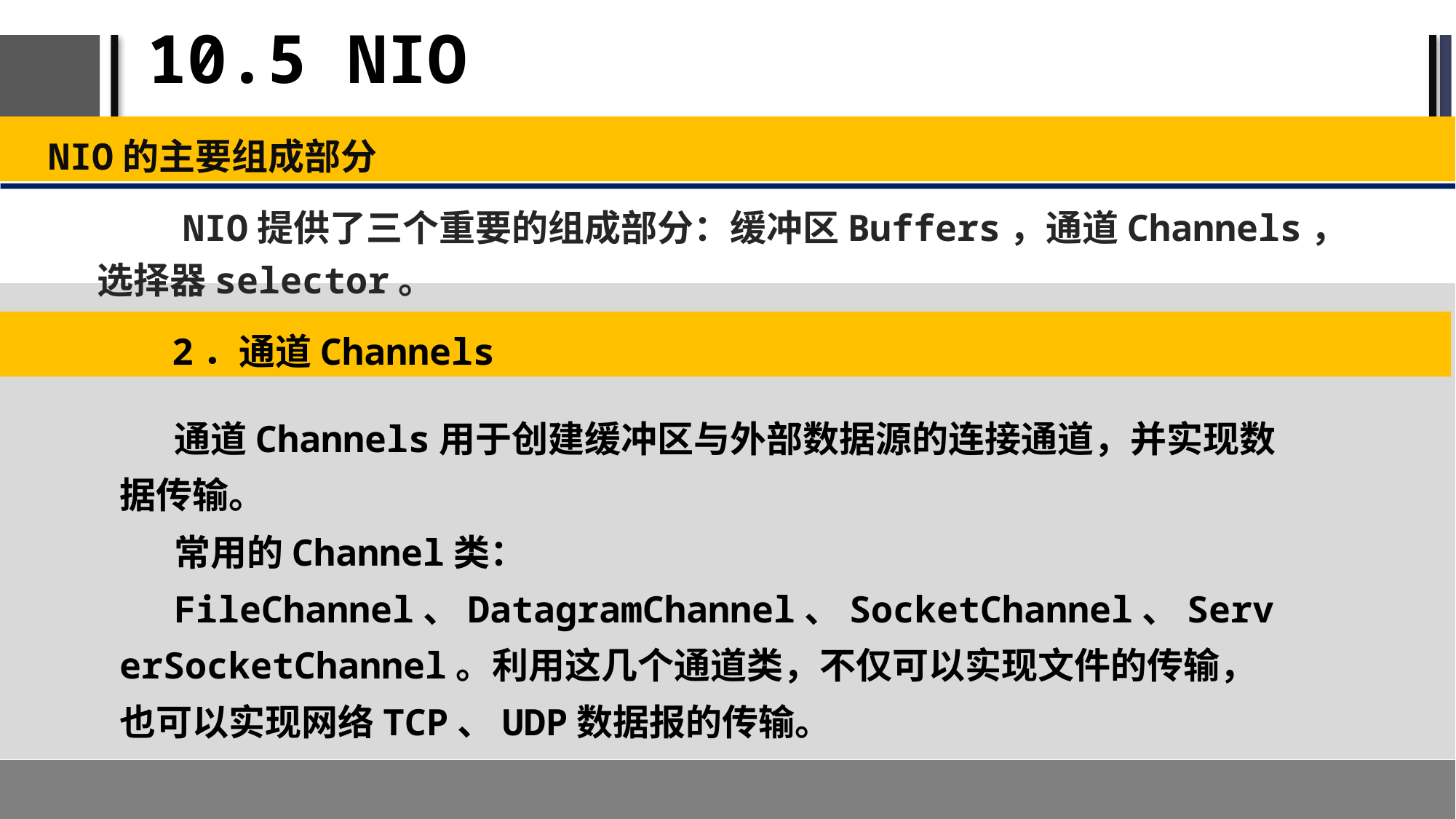

# 10.5 NIO

NIO的主要组成部分

NIO提供了三个重要的组成部分：缓冲区Buffers，通道Channels，选择器selector。

2．通道Channels
通道Channels用于创建缓冲区与外部数据源的连接通道，并实现数据传输。
常用的Channel类：
FileChannel、DatagramChannel、SocketChannel、ServerSocketChannel。利用这几个通道类，不仅可以实现文件的传输，也可以实现网络TCP、UDP数据报的传输。